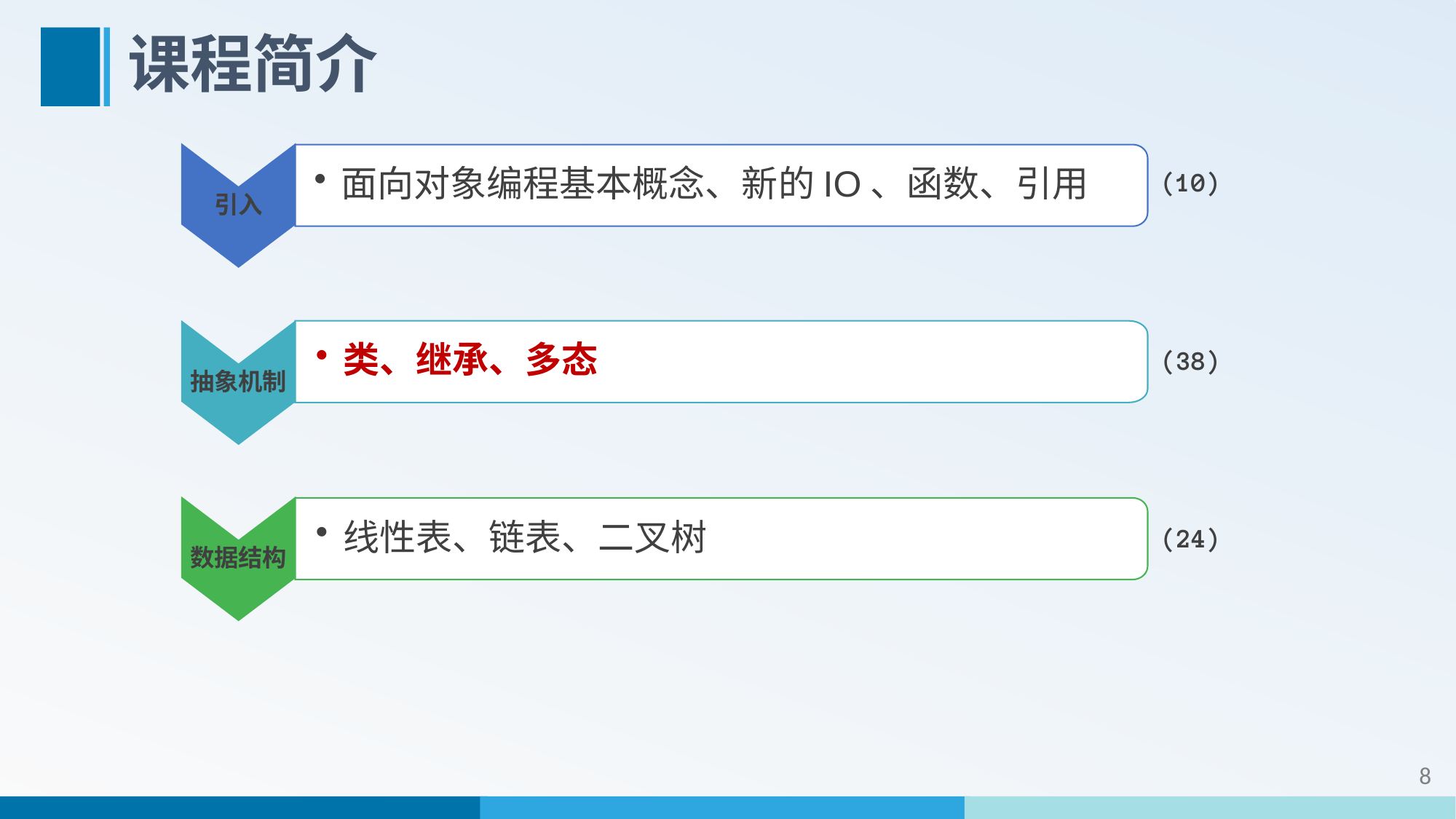

# 课程简介
引入
面向对象编程基本概念、新的IO、函数、引用
(10)
类、继承、多态
抽象机制
(38)
数据结构
线性表、链表、二叉树
(24)